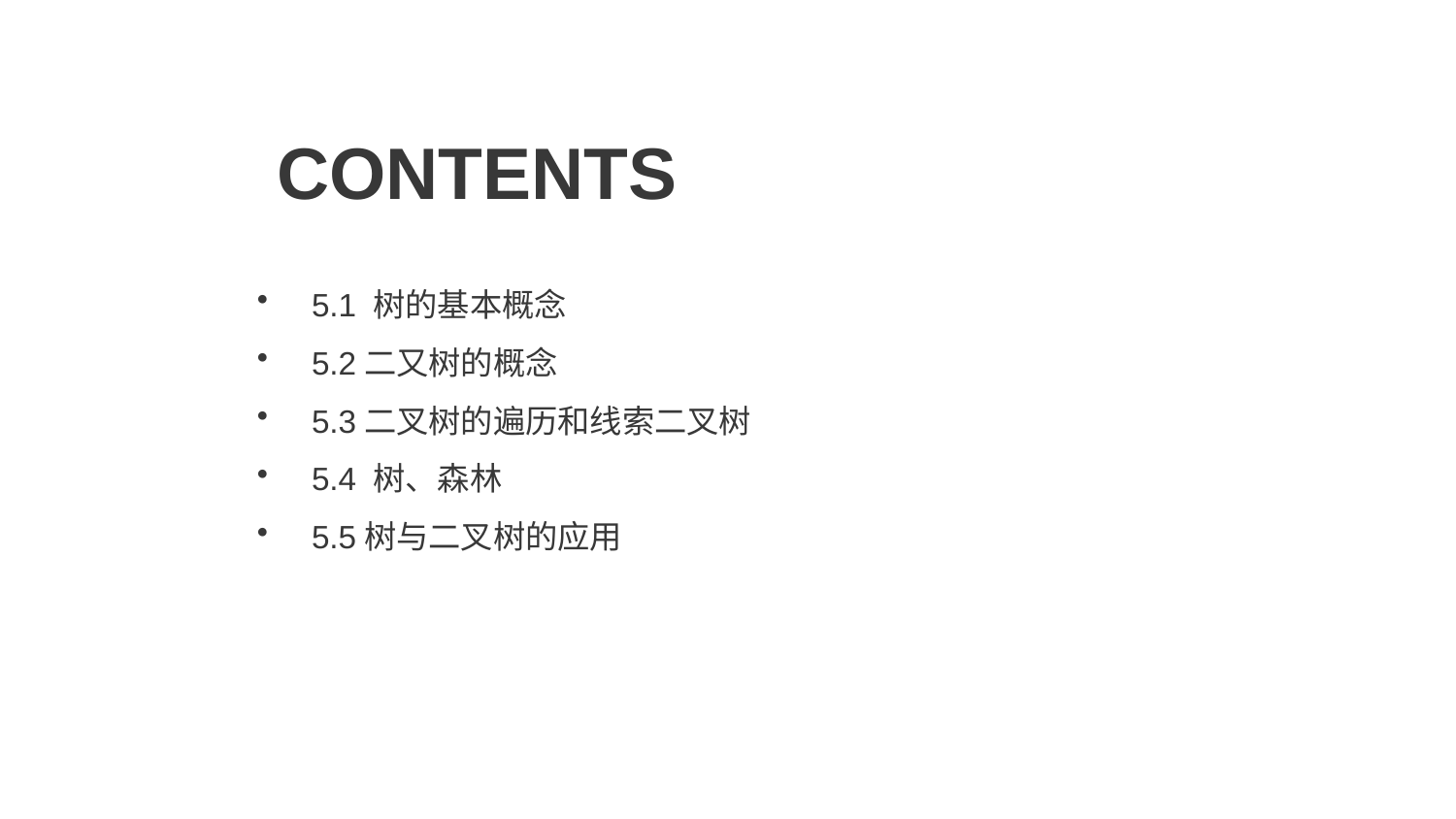

CONTENTS
5.1 树的基本概念
5.2二又树的概念
5.3二叉树的遍历和线索二叉树
5.4 树、森林
5.5树与二叉树的应用